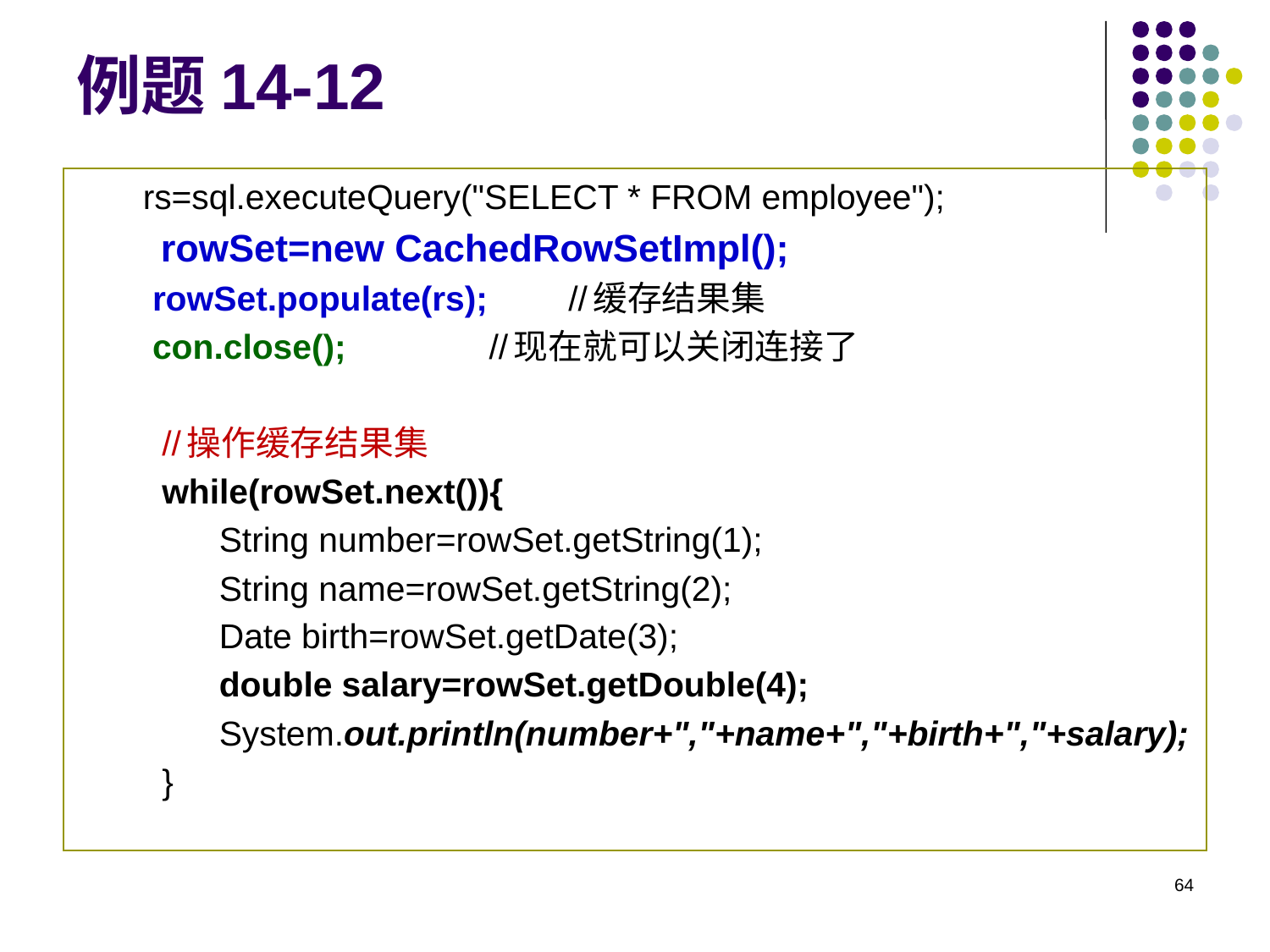

# 例题14-12
       rs=sql.executeQuery("SELECT * FROM employee");
        rowSet=new CachedRowSetImpl();
        rowSet.populate(rs);	//缓存结果集
        con.close();             		 //现在就可以关闭连接了

         //操作缓存结果集
         while(rowSet.next()){
               String number=rowSet.getString(1);
               String name=rowSet.getString(2);
               Date birth=rowSet.getDate(3);
               double salary=rowSet.getDouble(4);
               System.out.println(number+","+name+","+birth+","+salary);
         }
64